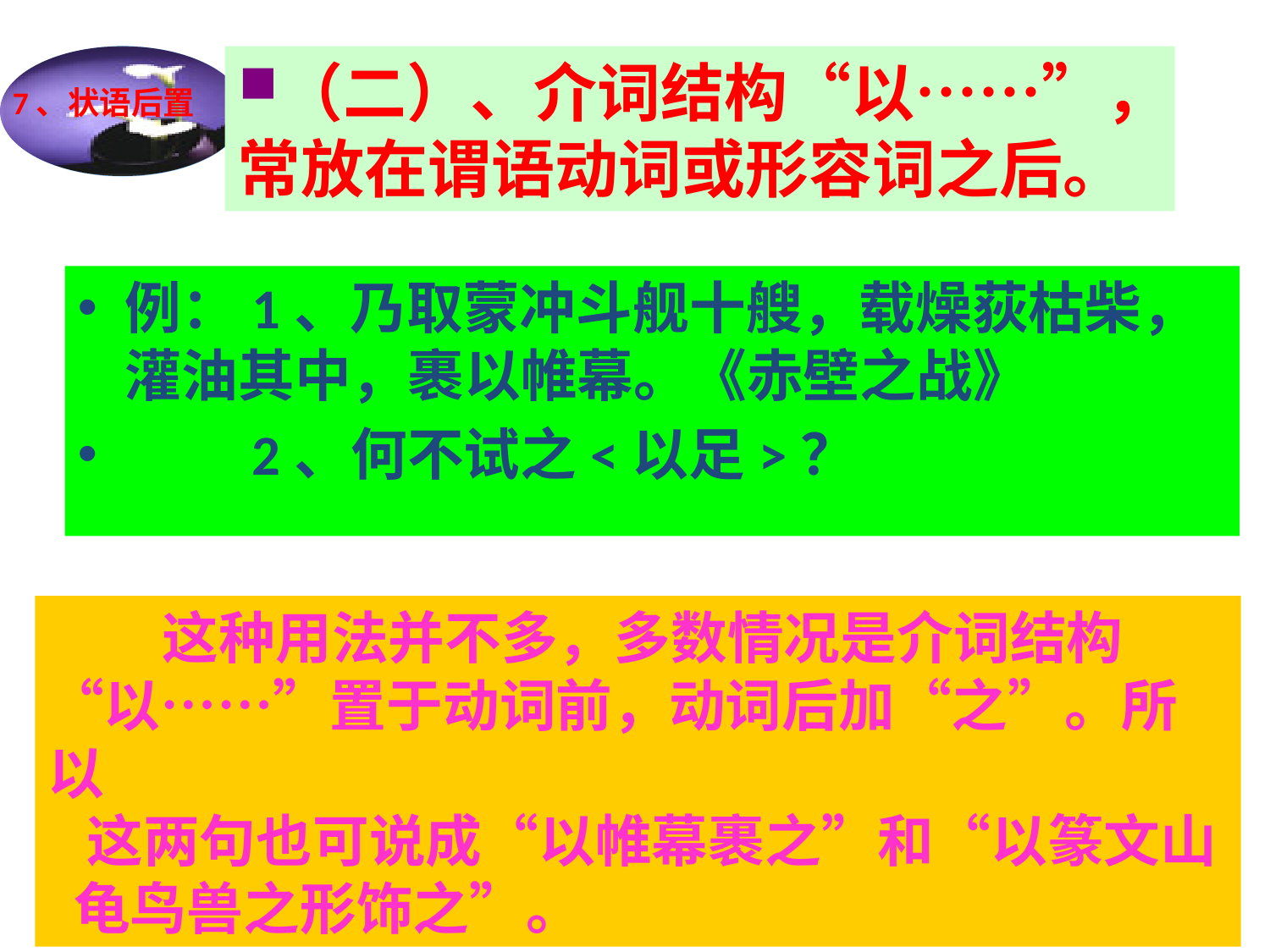

（二）、介词结构“以……”，常放在谓语动词或形容词之后。
7、状语后置
例：1、乃取蒙冲斗舰十艘，载燥荻枯柴，灌油其中，裹以帷幕。《赤壁之战》
          2、何不试之<以足>？
           这种用法并不多，多数情况是介词结构“以……”置于动词前，动词后加“之”。所以
  这两句也可说成“以帷幕裹之”和“以篆文山
 龟鸟兽之形饰之”。